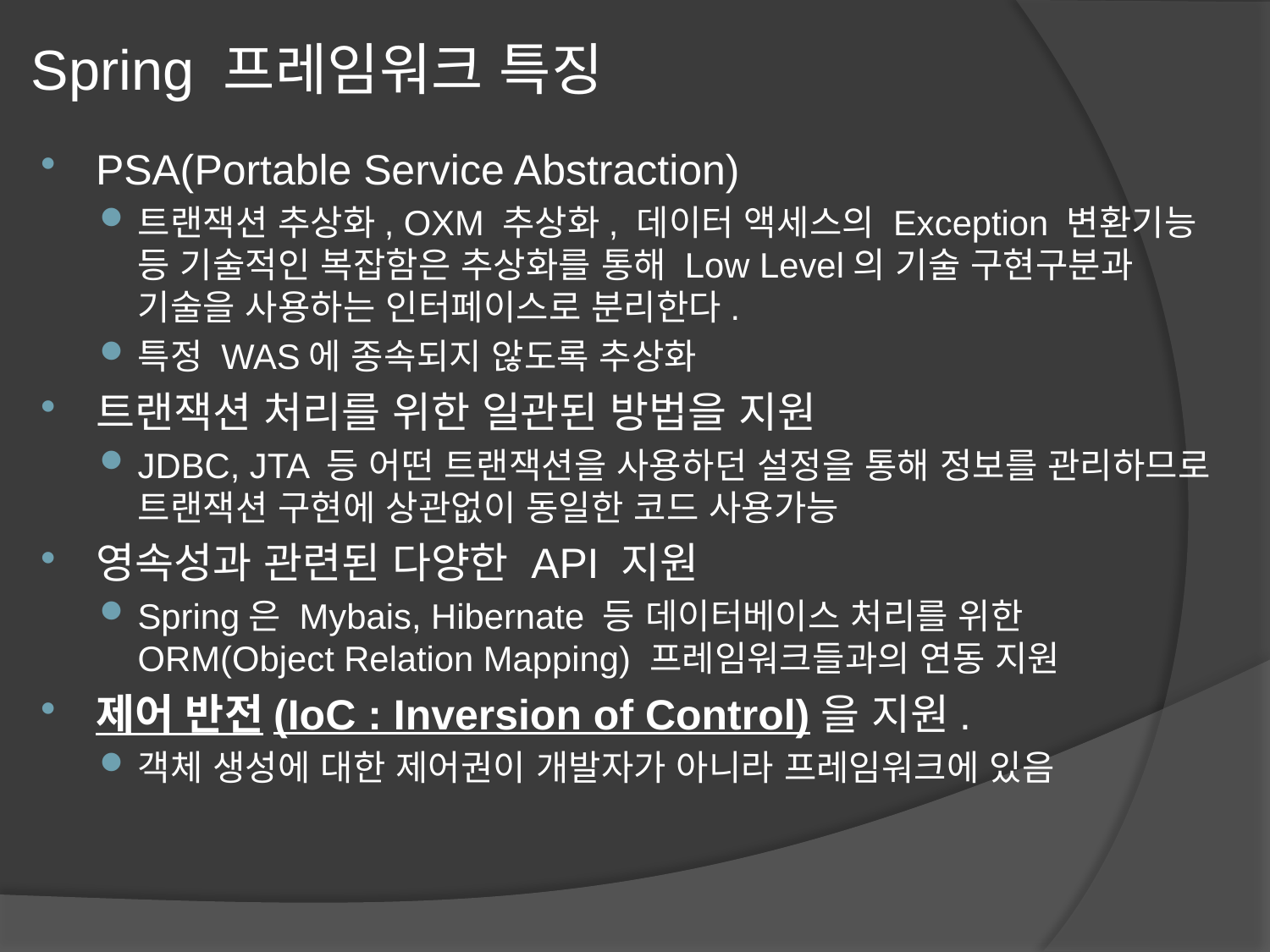

# Spring 프레임워크 특징
PSA(Portable Service Abstraction)
트랜잭션 추상화, OXM 추상화, 데이터 액세스의 Exception 변환기능 등 기술적인 복잡함은 추상화를 통해 Low Level의 기술 구현구분과 기술을 사용하는 인터페이스로 분리한다.
특정 WAS에 종속되지 않도록 추상화
트랜잭션 처리를 위한 일관된 방법을 지원
JDBC, JTA 등 어떤 트랜잭션을 사용하던 설정을 통해 정보를 관리하므로 트랜잭션 구현에 상관없이 동일한 코드 사용가능
영속성과 관련된 다양한 API 지원
Spring은 Mybais, Hibernate 등 데이터베이스 처리를 위한 ORM(Object Relation Mapping) 프레임워크들과의 연동 지원
제어 반전(IoC : Inversion of Control)을 지원.
객체 생성에 대한 제어권이 개발자가 아니라 프레임워크에 있음